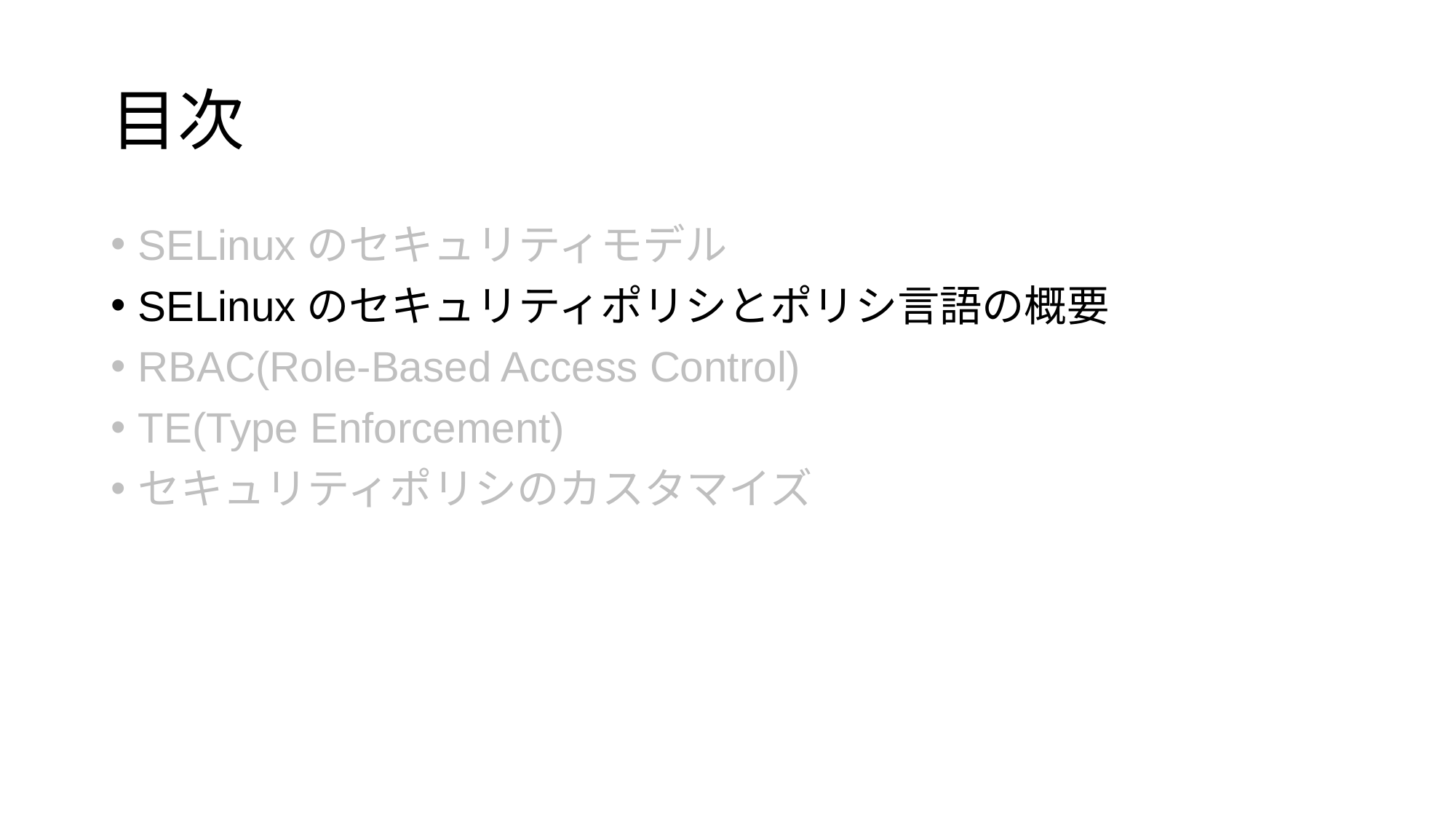

# 目次
SELinuxのセキュリティモデル
SELinuxのセキュリティポリシとポリシ言語の概要
RBAC(Role-Based Access Control)
TE(Type Enforcement)
セキュリティポリシのカスタマイズ